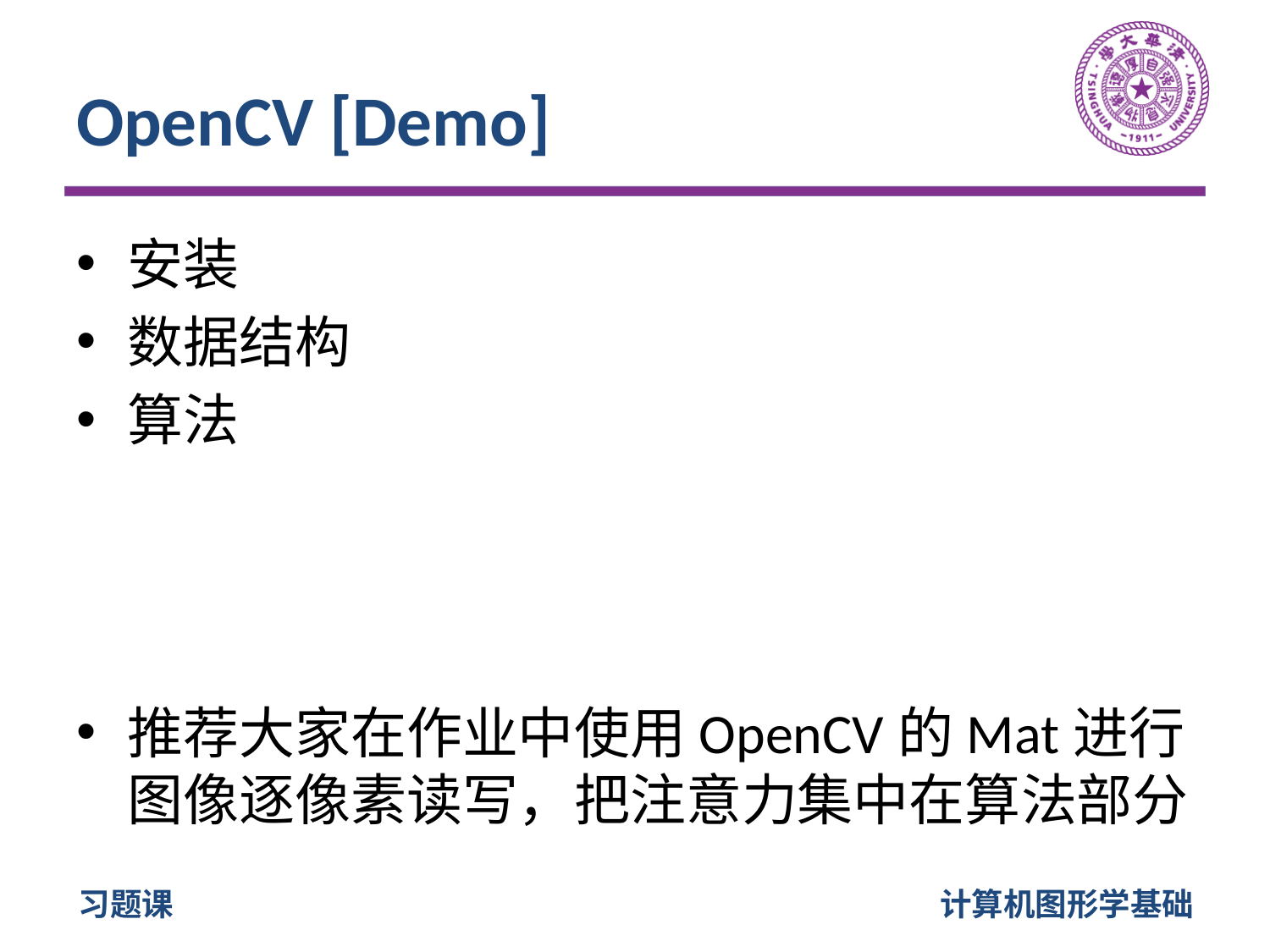

# OpenCV [Demo]
安装
数据结构
算法

推荐大家在作业中使用OpenCV的Mat进行图像逐像素读写，把注意力集中在算法部分